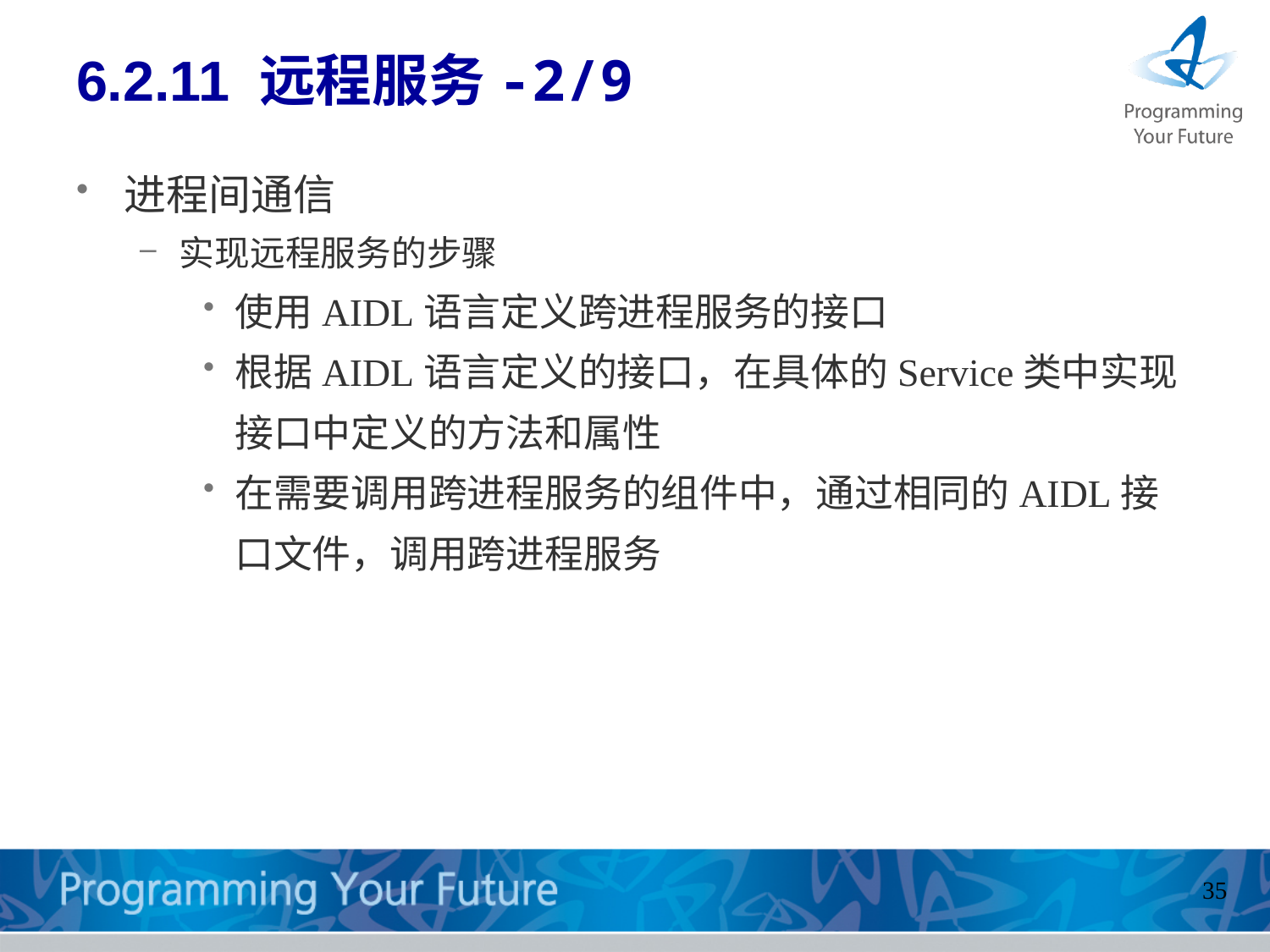

# 6.2.11 远程服务-2/9
进程间通信
实现远程服务的步骤
使用AIDL语言定义跨进程服务的接口
根据AIDL语言定义的接口，在具体的Service类中实现接口中定义的方法和属性
在需要调用跨进程服务的组件中，通过相同的AIDL接口文件，调用跨进程服务